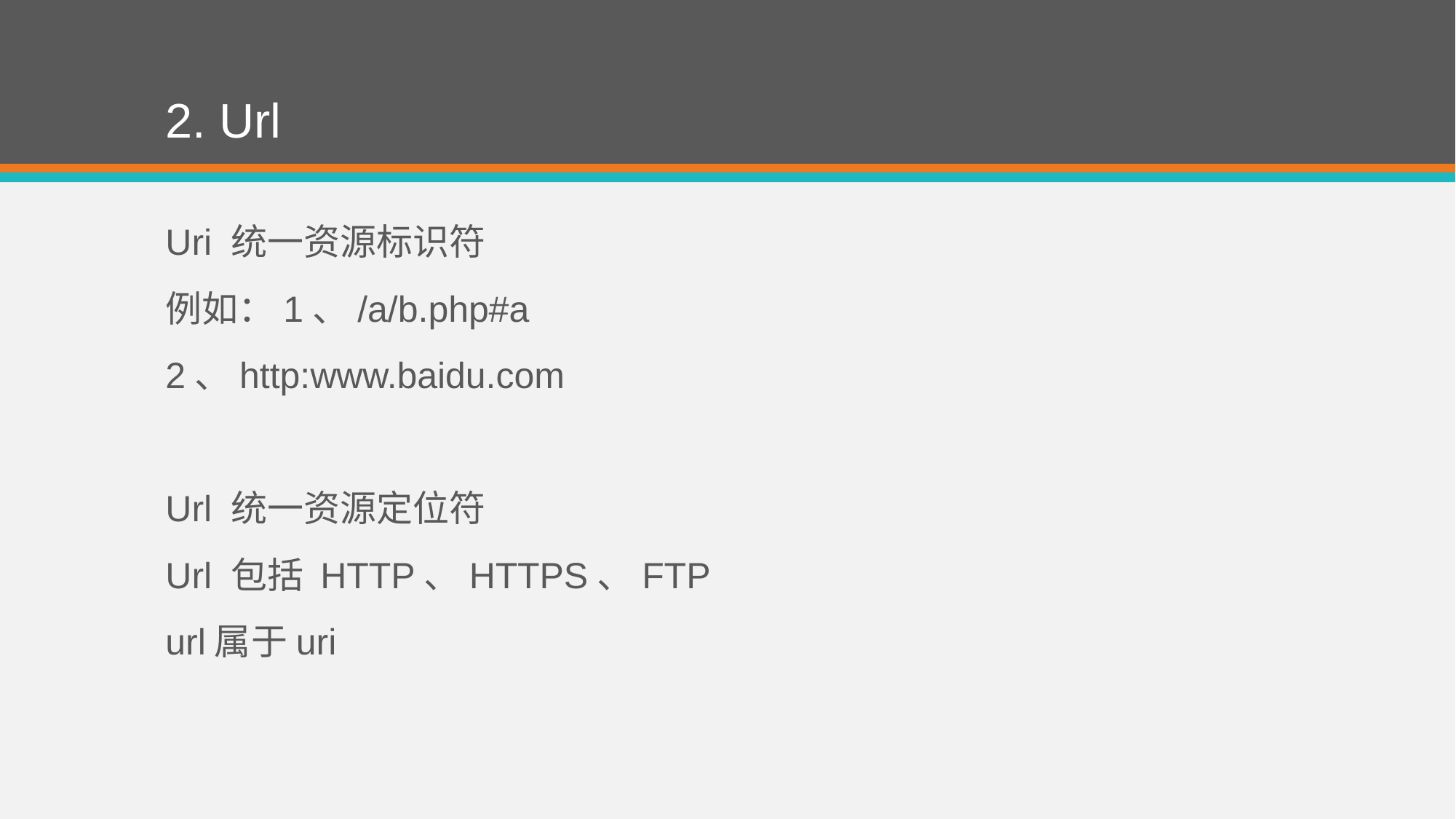

# 2. Url
Uri 统一资源标识符
例如：1、/a/b.php#a
2、http:www.baidu.com

Url 统一资源定位符
Url 包括 HTTP、HTTPS、FTP
url属于uri